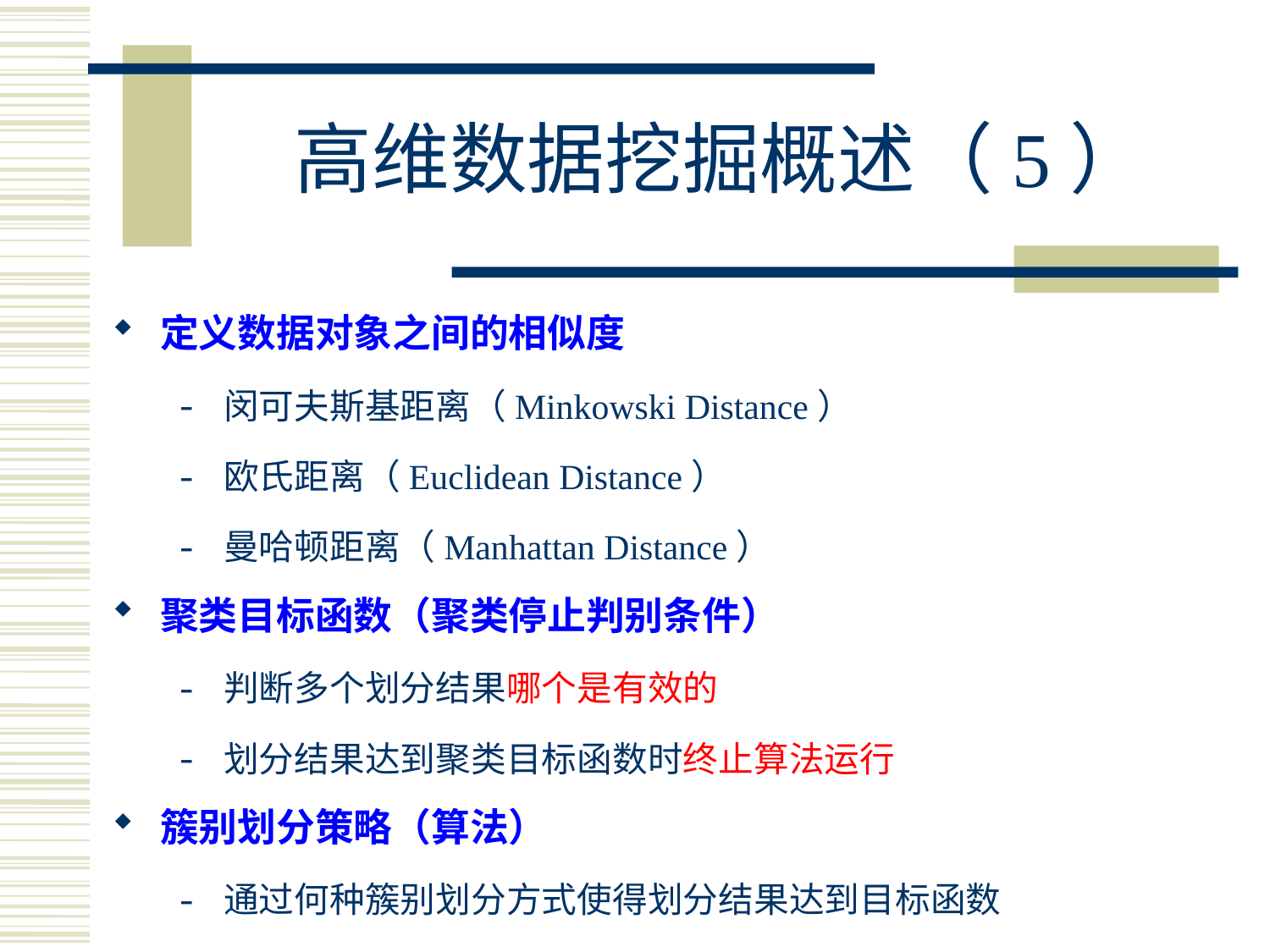

# 高维数据挖掘概述（5）
定义数据对象之间的相似度
闵可夫斯基距离（Minkowski Distance）
欧氏距离（Euclidean Distance）
曼哈顿距离（Manhattan Distance）
聚类目标函数（聚类停止判别条件）
判断多个划分结果哪个是有效的
划分结果达到聚类目标函数时终止算法运行
簇别划分策略（算法）
通过何种簇别划分方式使得划分结果达到目标函数